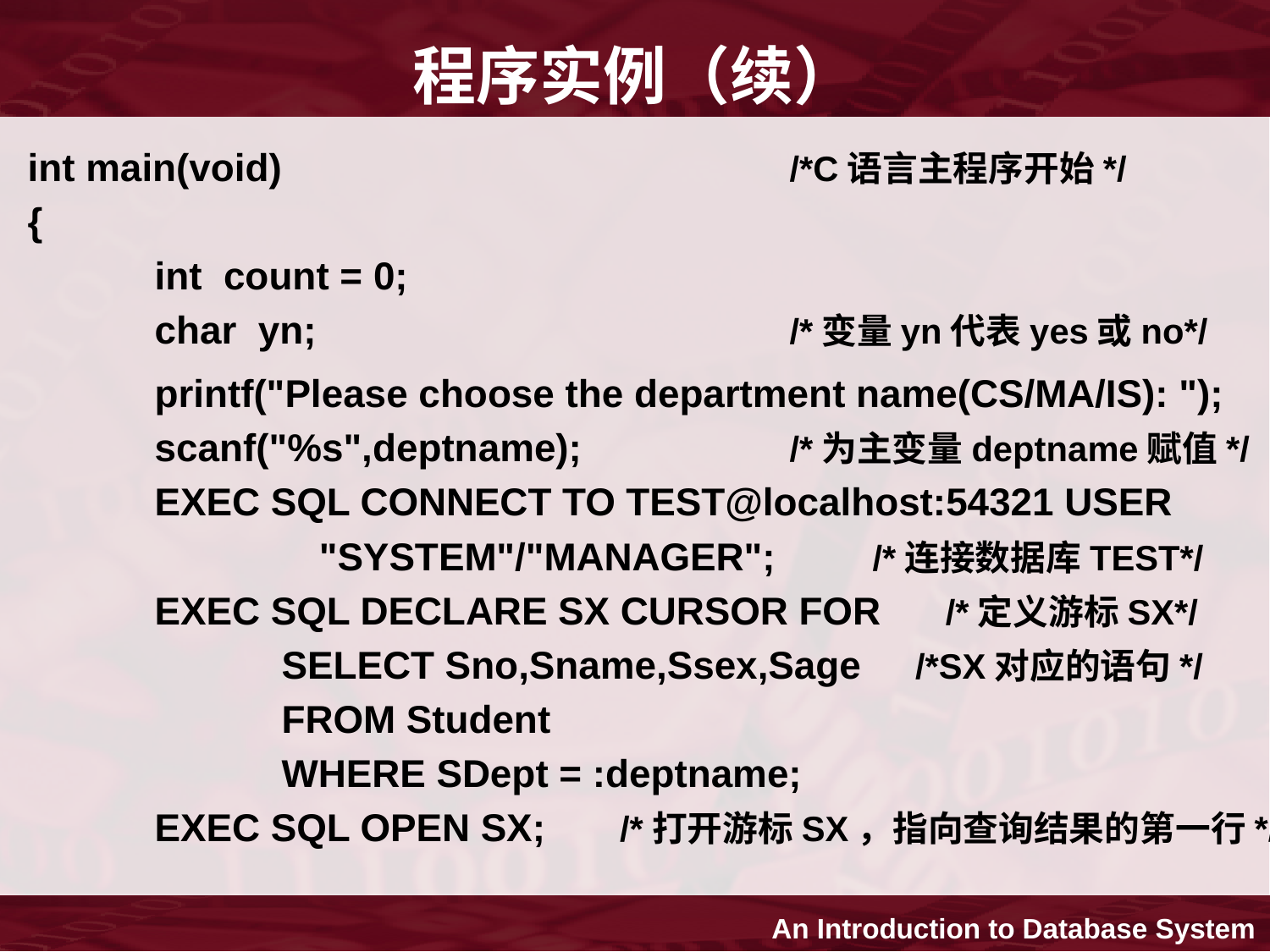

# 程序实例（续）
int main(void)                           		/*C语言主程序开始*/
{
	int  count = 0;
	char  yn;                              		/*变量yn代表yes或no*/
	printf("Please choose the department name(CS/MA/IS): ");
	scanf("%s",deptname);                 	/*为主变量deptname赋值*/
	EXEC SQL CONNECT TO TEST@localhost:54321 USER
                           "SYSTEM"/"MANAGER";         /*连接数据库TEST*/
	EXEC SQL DECLARE SX CURSOR FOR      /*定义游标SX*/
		SELECT Sno,Sname,Ssex,Sage     /*SX对应的语句*/
		FROM Student
		WHERE SDept = :deptname;
	EXEC SQL OPEN SX;       /*打开游标SX，指向查询结果的第一行*/